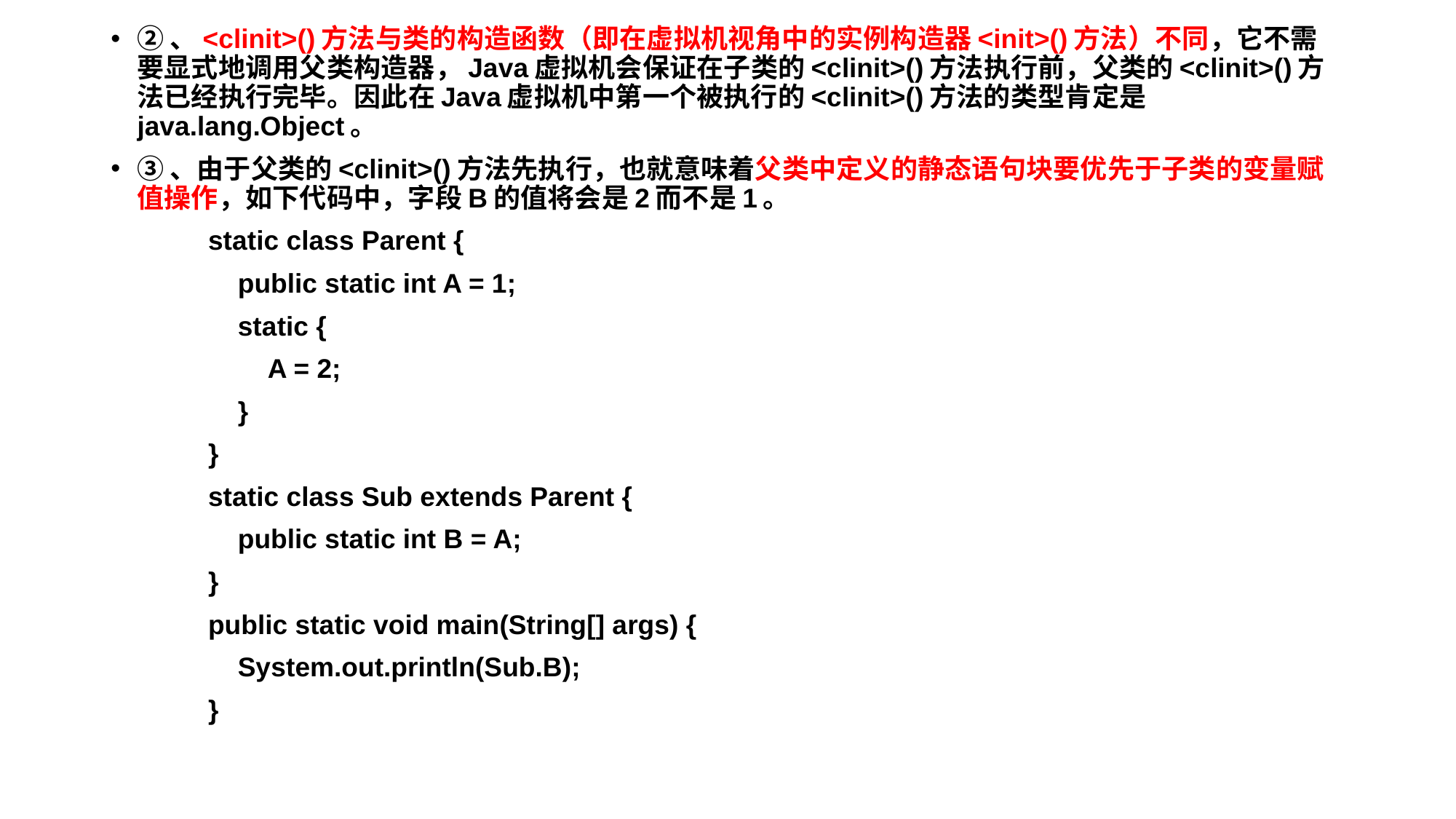

②、<clinit>()方法与类的构造函数（即在虚拟机视角中的实例构造器<init>()方法）不同，它不需要显式地调用父类构造器，Java虚拟机会保证在子类的<clinit>()方法执行前，父类的<clinit>()方法已经执行完毕。因此在Java虚拟机中第一个被执行的<clinit>()方法的类型肯定是java.lang.Object。
③、由于父类的<clinit>()方法先执行，也就意味着父类中定义的静态语句块要优先于子类的变量赋值操作，如下代码中，字段B的值将会是2而不是1。
	static class Parent {
	    public static int A = 1;
	    static {
	        A = 2;
	    }
	}
	static class Sub extends Parent {
	    public static int B = A;
	}
	public static void main(String[] args) {
	    System.out.println(Sub.B);
	}